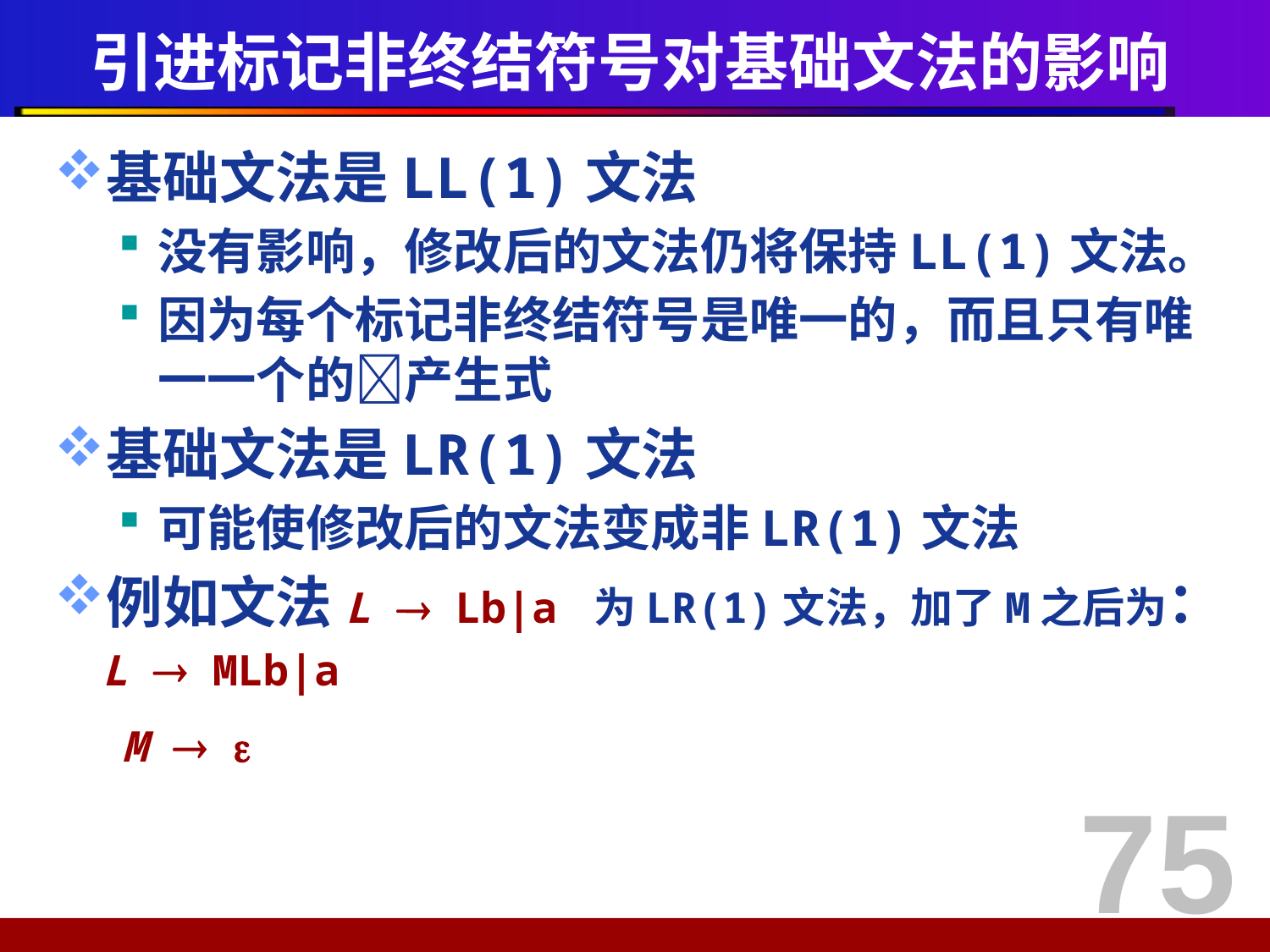

# 引进标记非终结符号对基础文法的影响
基础文法是LL(1)文法
没有影响，修改后的文法仍将保持LL(1)文法。
因为每个标记非终结符号是唯一的，而且只有唯一一个的ε产生式
基础文法是LR(1)文法
可能使修改后的文法变成非LR(1)文法
例如文法L → Lb|a 为LR(1)文法，加了M之后为：
	L → MLb|a
  M → ε
75